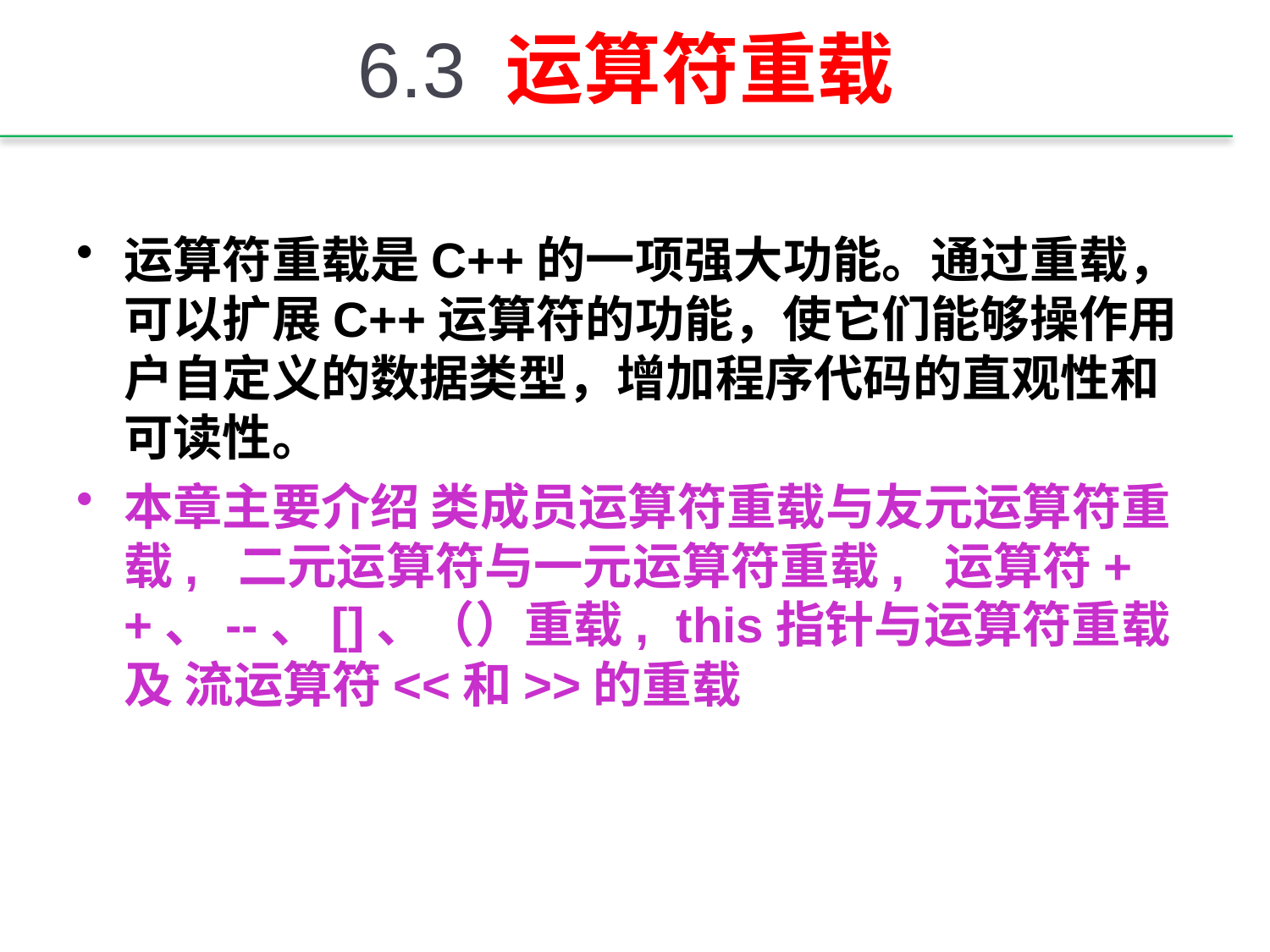

# 6.3 运算符重载
运算符重载是C++的一项强大功能。通过重载，可以扩展C++运算符的功能，使它们能够操作用户自定义的数据类型，增加程序代码的直观性和可读性。
本章主要介绍 类成员运算符重载与友元运算符重载,  二元运算符与一元运算符重载,  运算符++、--、[]、（）重载,  this指针与运算符重载及 流运算符<<和>>的重载